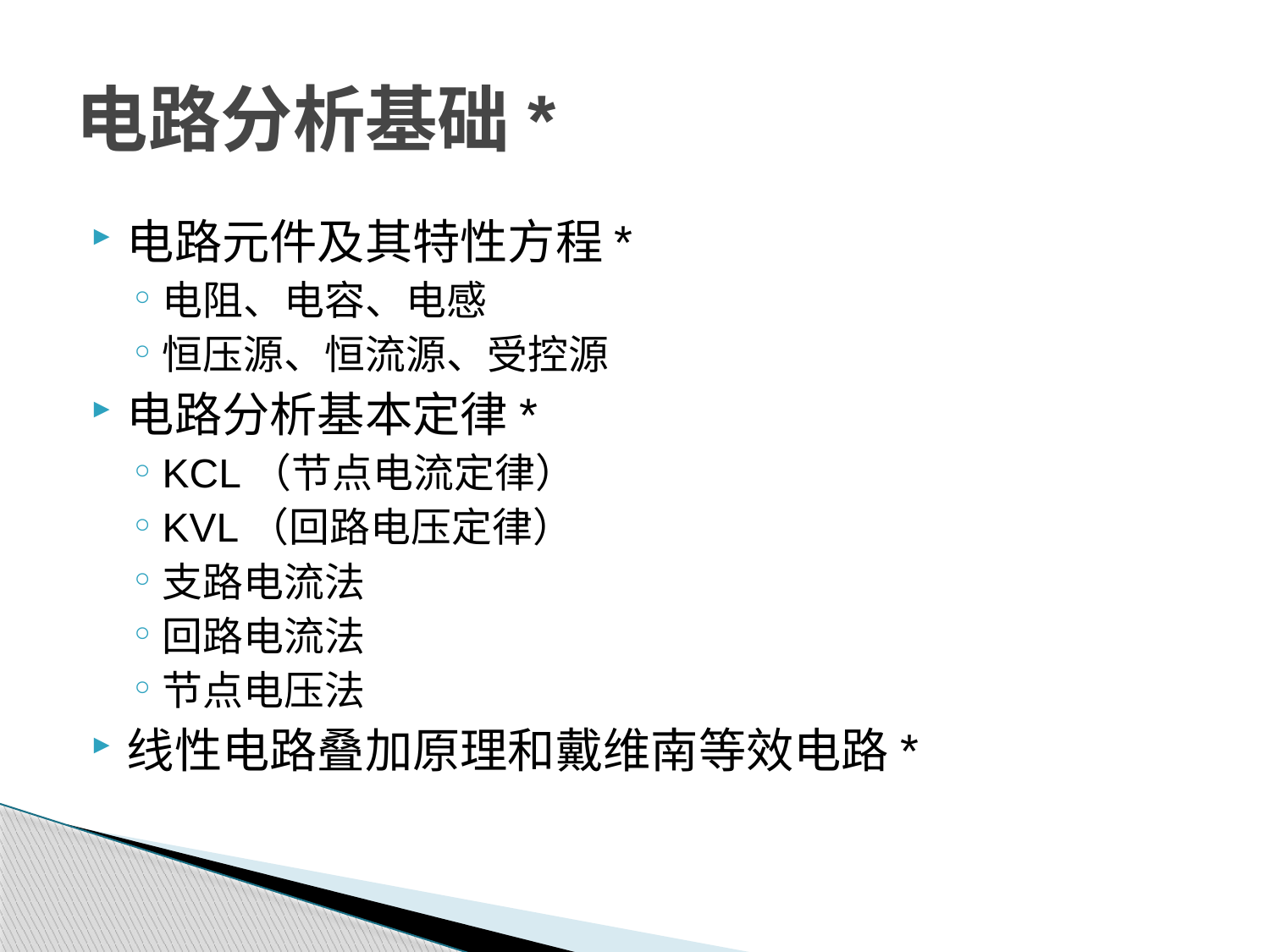

# 电路分析基础*
电路元件及其特性方程*
电阻、电容、电感
恒压源、恒流源、受控源
电路分析基本定律*
KCL（节点电流定律）
KVL（回路电压定律）
支路电流法
回路电流法
节点电压法
线性电路叠加原理和戴维南等效电路*